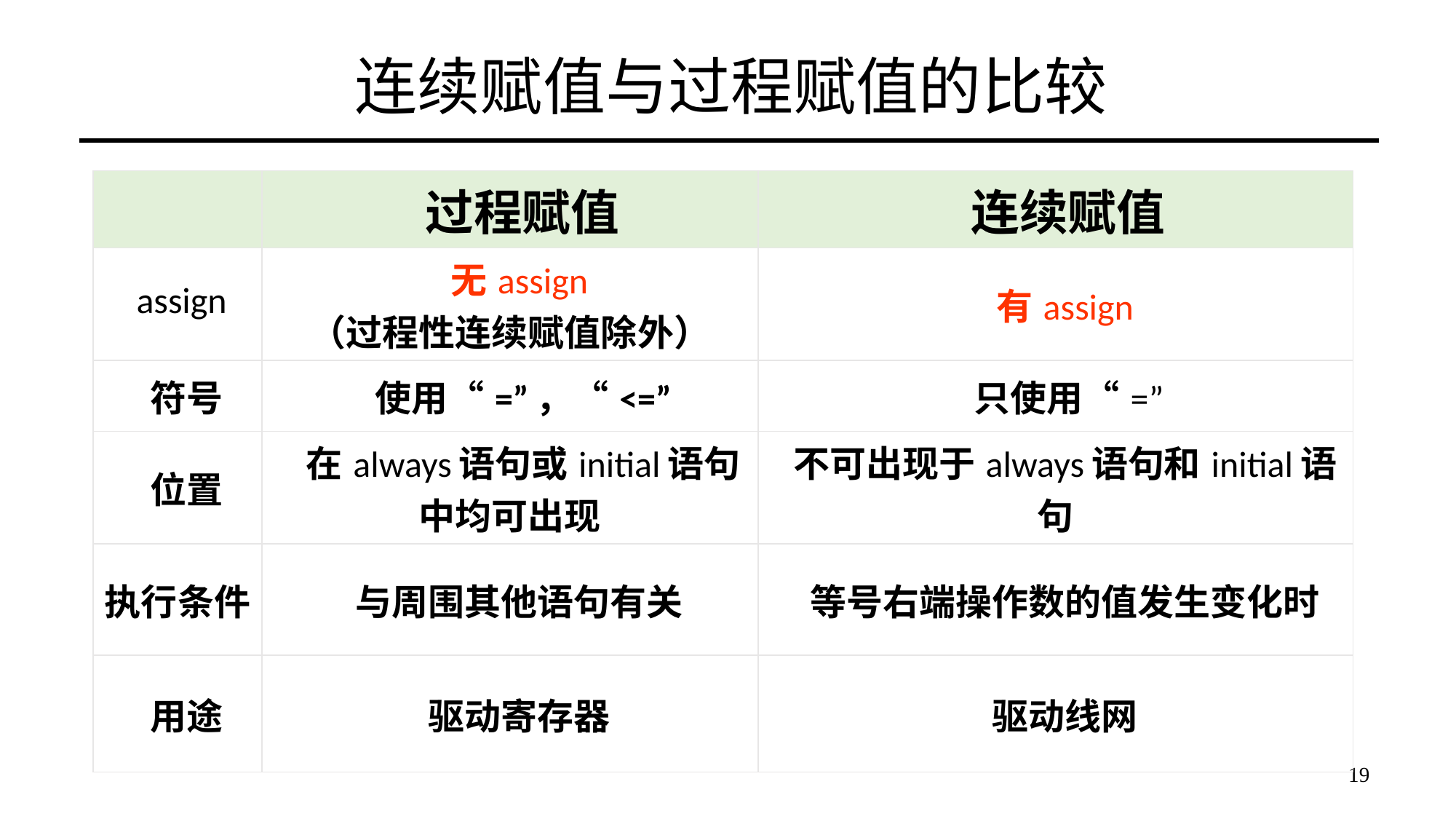

# 连续赋值与过程赋值的比较

|  | 过程赋值 | 连续赋值 |
| --- | --- | --- |
| assign | 无assign （过程性连续赋值除外） | 有assign |
| 符号 | 使用“=”，“<=” | 只使用“=” |
| 位置 | 在always语句或initial语句中均可出现 | 不可出现于always语句和initial语句 |
| 执行条件 | 与周围其他语句有关 | 等号右端操作数的值发生变化时 |
| 用途 | 驱动寄存器 | 驱动线网 |
19